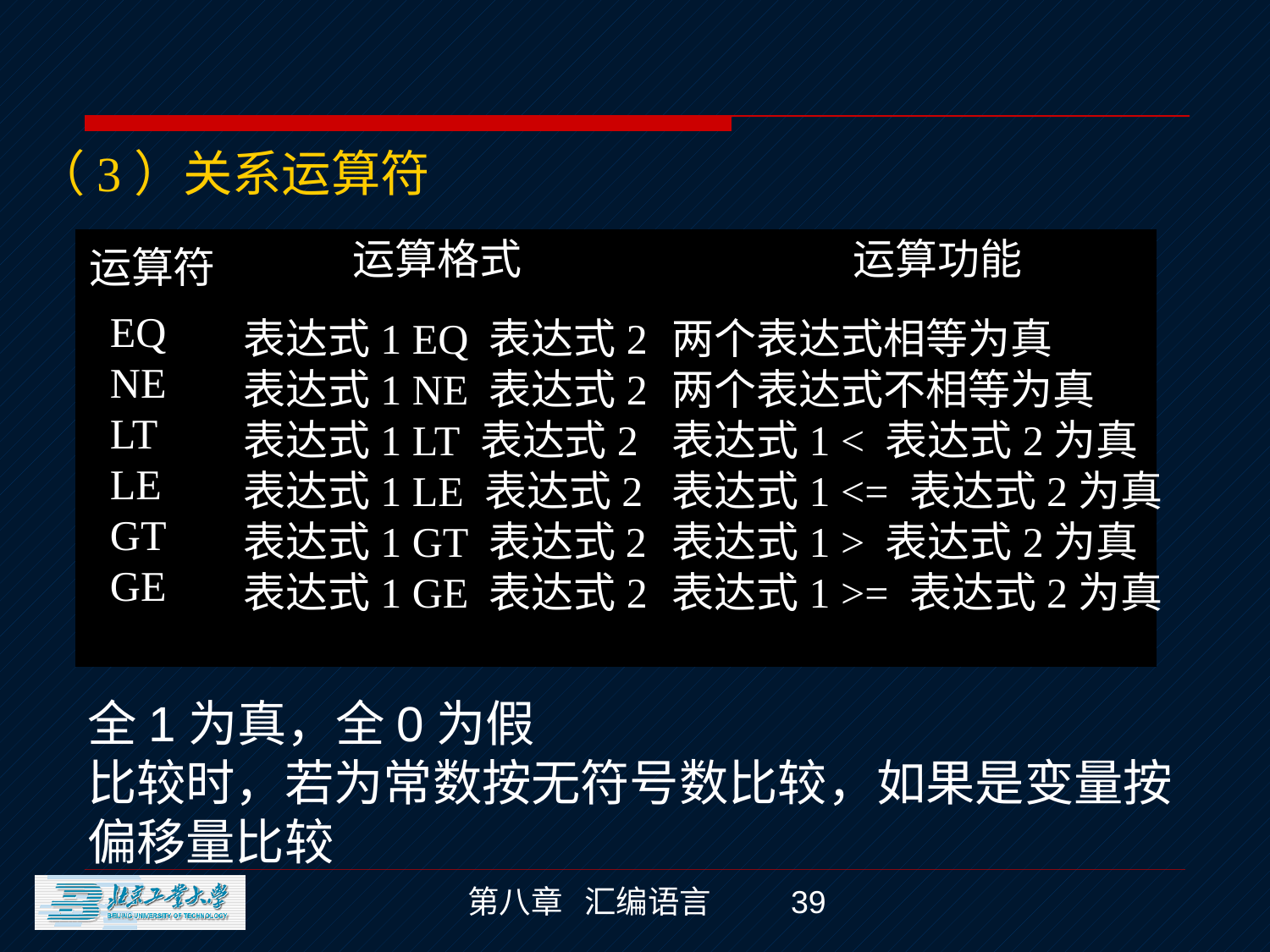

（3）关系运算符
运算格式
运算功能

运算符
EQ
NE
LT
LE
GT
GE

表达式1 EQ 表达式2
表达式1 NE 表达式2
表达式1 LT 表达式2
表达式1 LE 表达式2
表达式1 GT 表达式2
表达式1 GE 表达式2
两个表达式相等为真
两个表达式不相等为真
表达式1 < 表达式2为真
表达式1 <= 表达式2为真
表达式1 > 表达式2为真
表达式1 >= 表达式2为真

全1为真，全0为假
比较时，若为常数按无符号数比较，如果是变量按偏移量比较